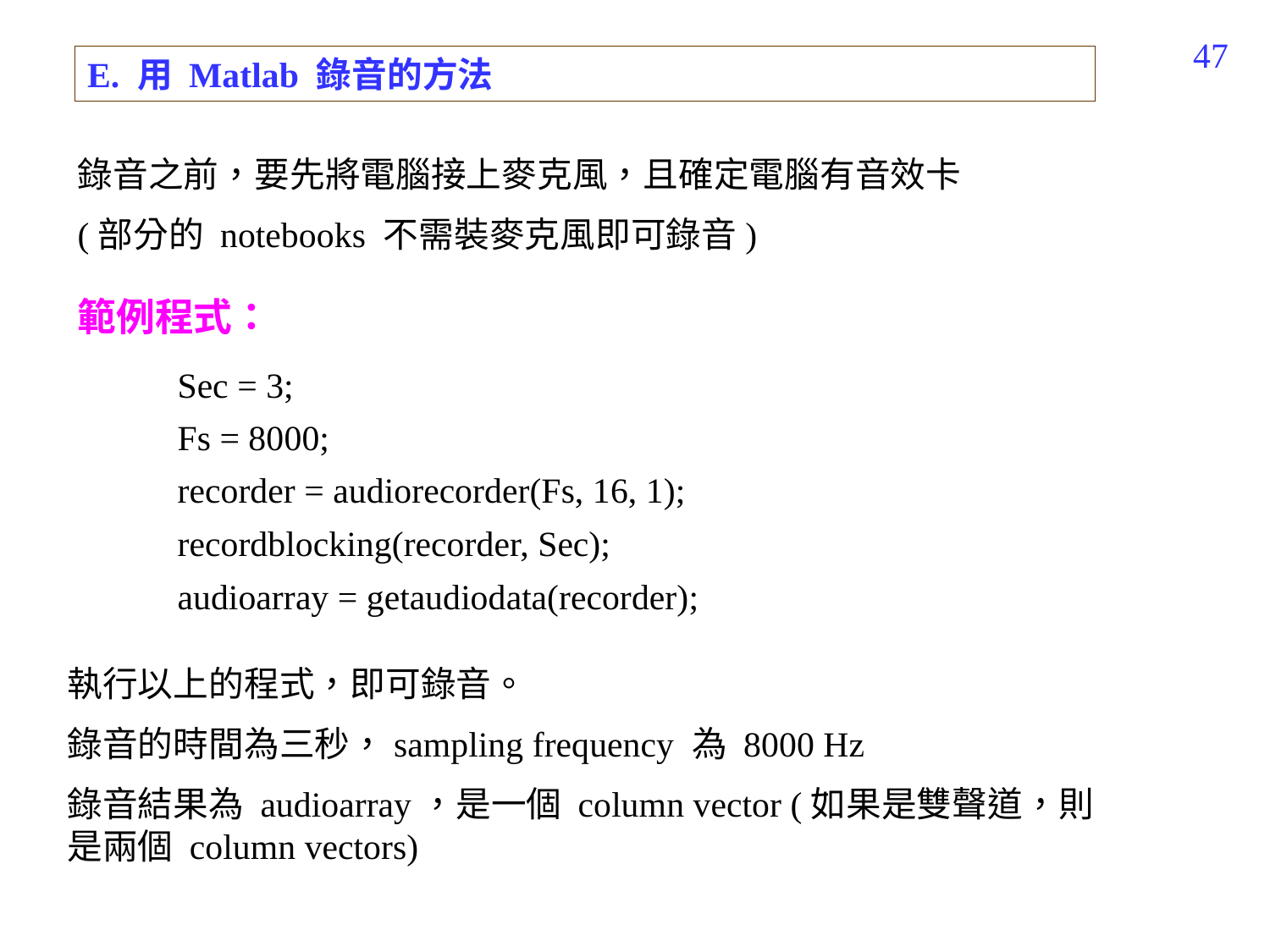

47
E. 用 Matlab 錄音的方法
錄音之前，要先將電腦接上麥克風，且確定電腦有音效卡
(部分的 notebooks 不需裝麥克風即可錄音)
範例程式：
Sec = 3;
Fs = 8000;
recorder = audiorecorder(Fs, 16, 1);
recordblocking(recorder, Sec);
audioarray = getaudiodata(recorder);
執行以上的程式，即可錄音。
錄音的時間為三秒，sampling frequency 為 8000 Hz
錄音結果為 audioarray，是一個 column vector (如果是雙聲道，則是兩個 column vectors)